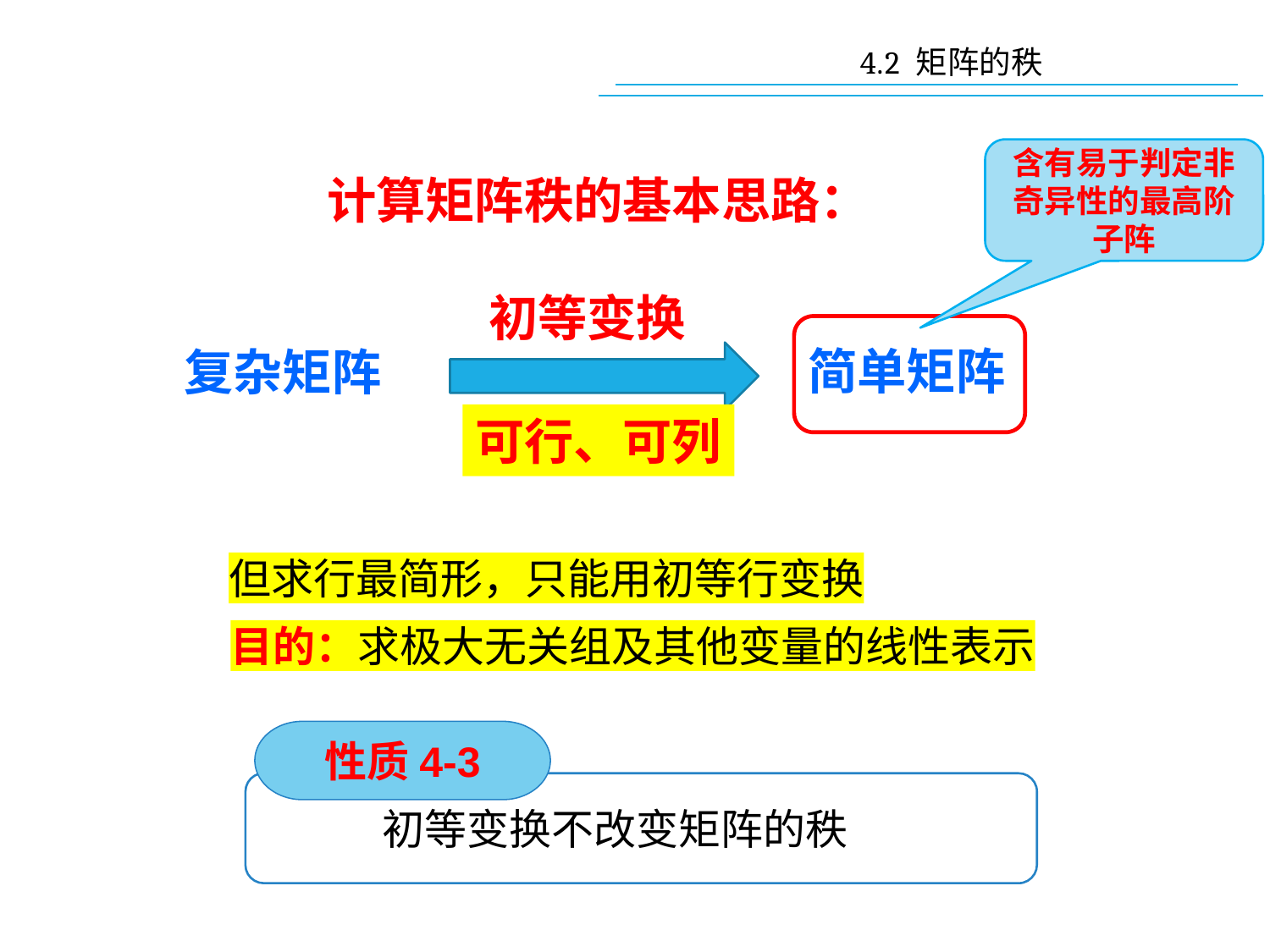

4.2 矩阵的秩
含有易于判定非奇异性的最高阶子阵
计算矩阵秩的基本思路：

初等变换
简单矩阵
复杂矩阵
可行、可列
但求行最简形，只能用初等行变换
目的：求极大无关组及其他变量的线性表示
性质4-3

初等变换不改变矩阵的秩